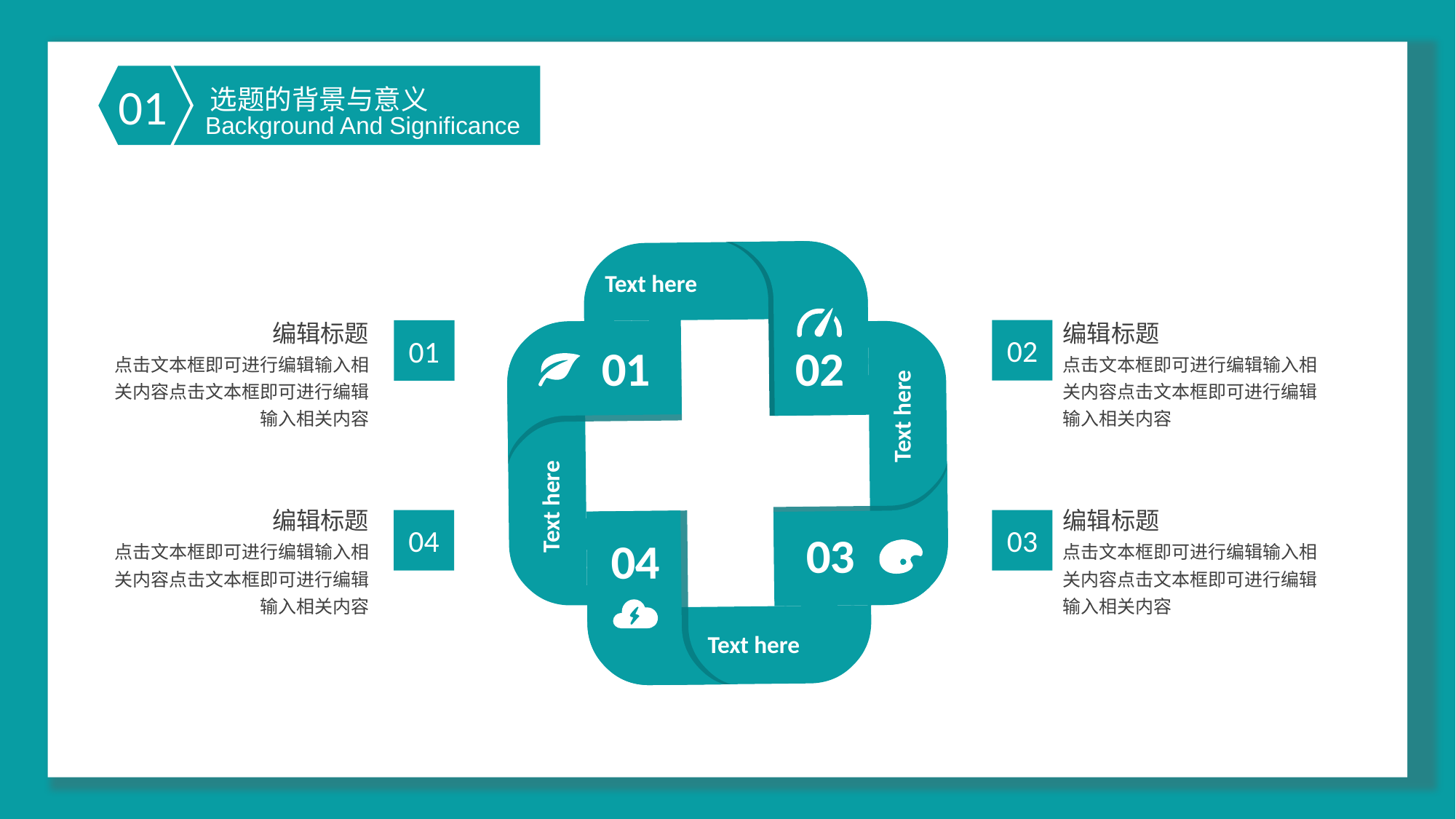

选题的背景与意义

01
 Background And Significance

Text here

01
02

Text here

Text here

03
04

Text here
编辑标题
编辑标题
02
01
点击文本框即可进行编辑输入相关内容点击文本框即可进行编辑输入相关内容
点击文本框即可进行编辑输入相关内容点击文本框即可进行编辑输入相关内容
编辑标题
编辑标题
04
03
点击文本框即可进行编辑输入相关内容点击文本框即可进行编辑输入相关内容
点击文本框即可进行编辑输入相关内容点击文本框即可进行编辑输入相关内容